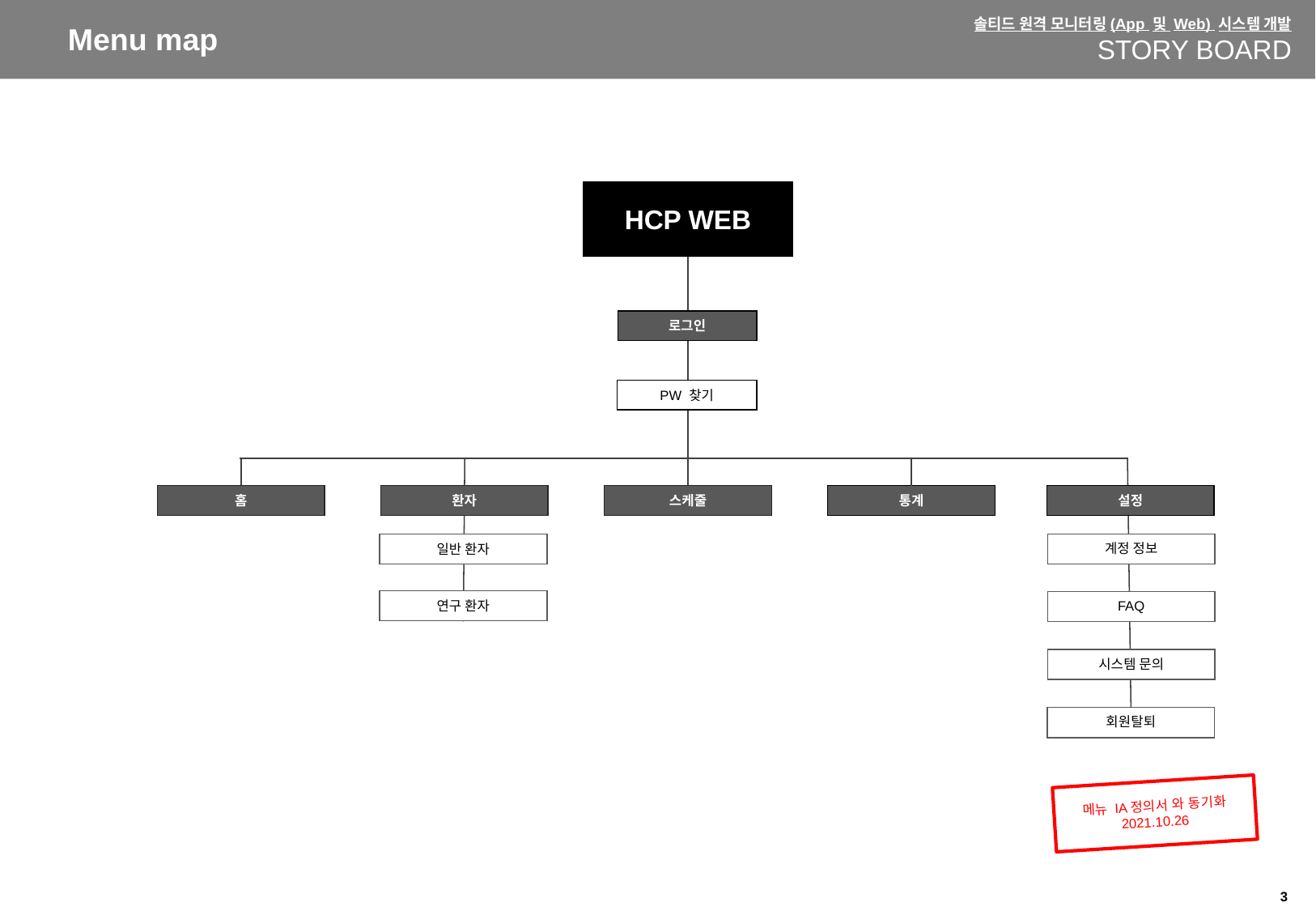

Menu map
HCP WEB
로그인
PW 찾기
홈
환자
스케줄
통계
설정
일반 환자
계정 정보
연구 환자
FAQ
시스템 문의
회원탈퇴
메뉴 IA정의서 와 동기화
2021.10.26
3